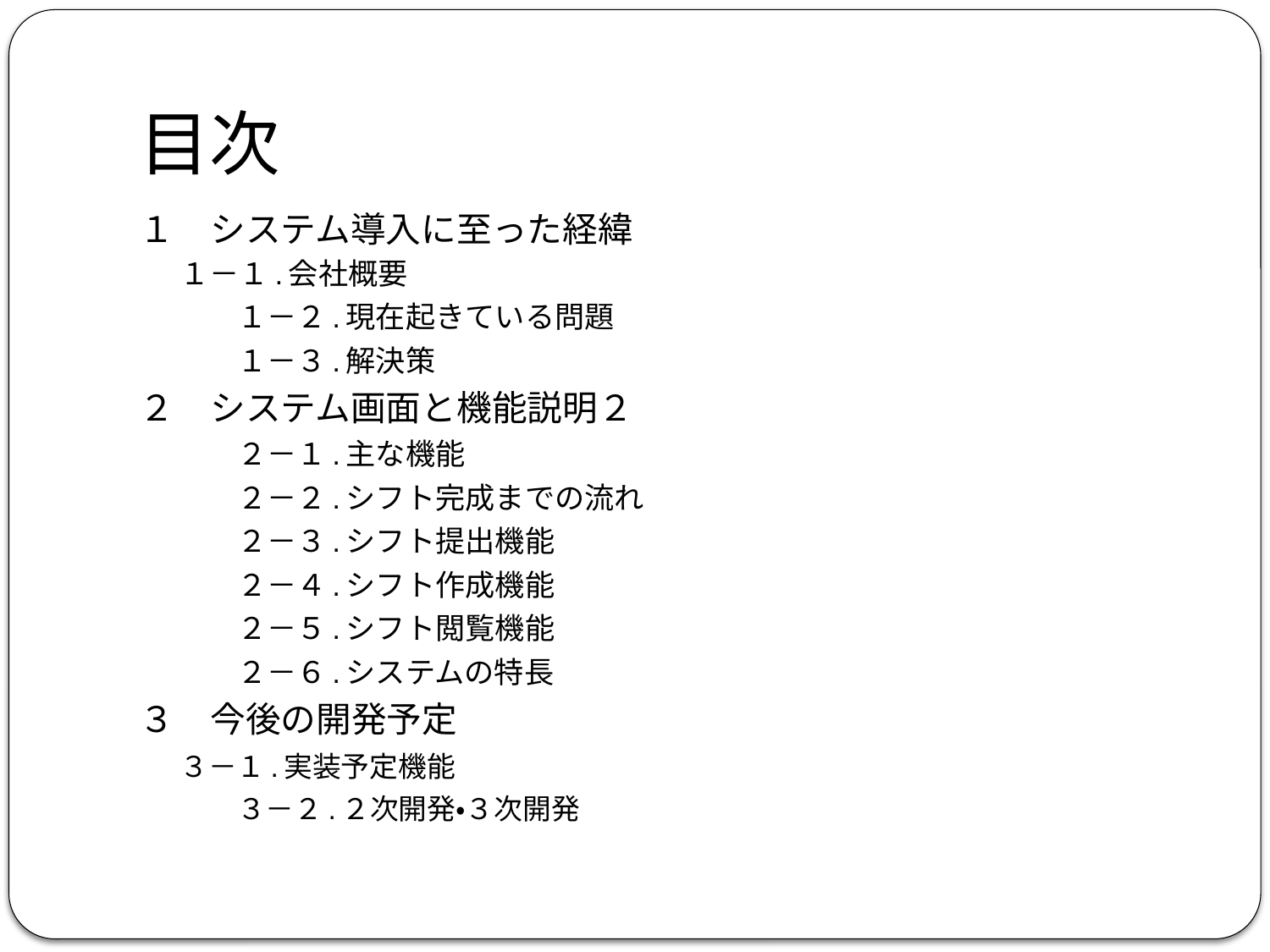

# 目次
１　システム導入に至った経緯
	１－１.会社概要
	１－２.現在起きている問題
	１－３.解決策
２　システム画面と機能説明２
	２－１.主な機能
	２－２.シフト完成までの流れ
	２－３.シフト提出機能
	２－４.シフト作成機能
	２－５.シフト閲覧機能
	２－６.システムの特長
３　今後の開発予定
	３－１.実装予定機能
	３－２.２次開発・３次開発